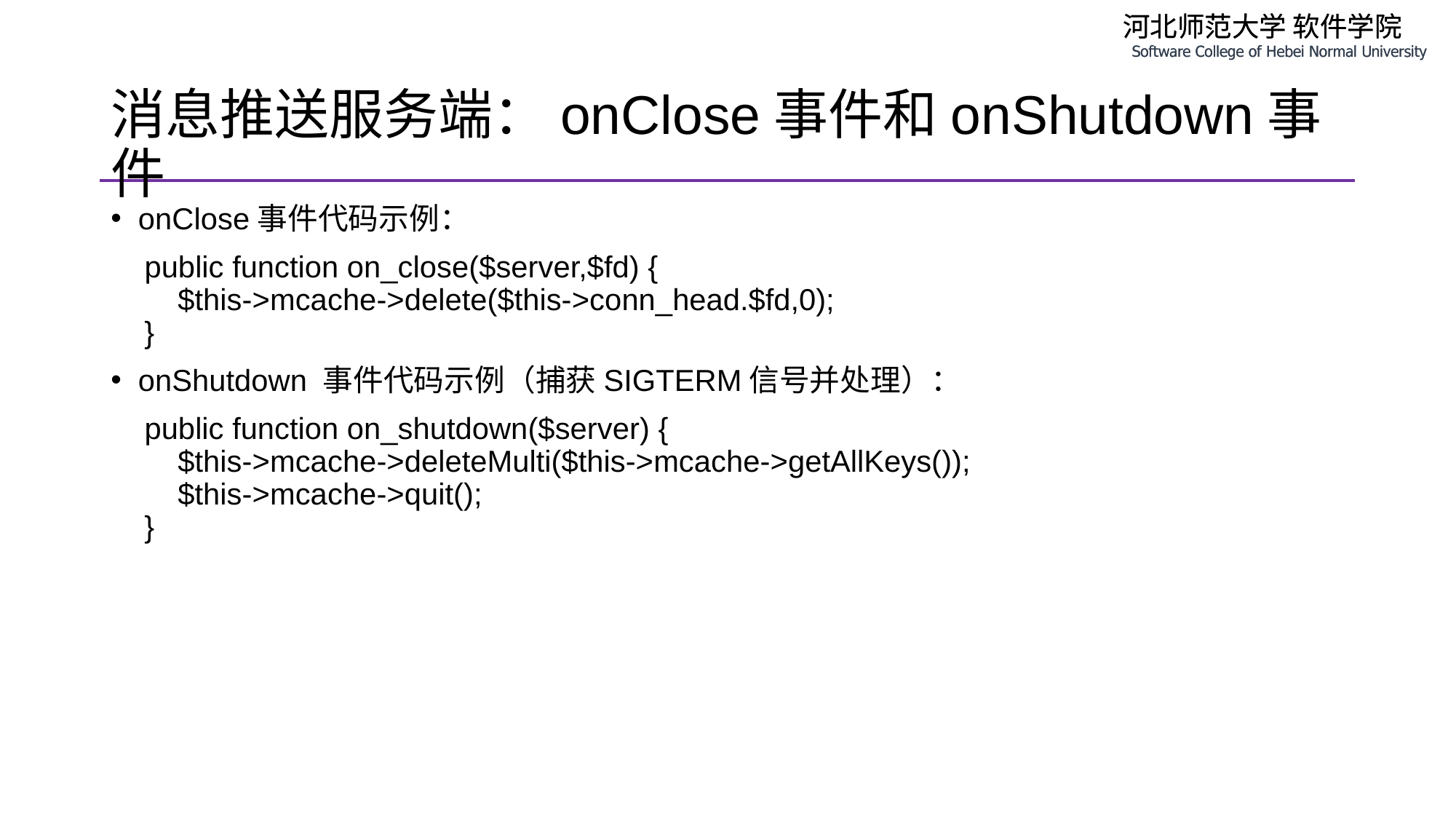

# 消息推送服务端：onClose事件和onShutdown事件
onClose事件代码示例：
    public function on_close($server,$fd) {
        $this->mcache->delete($this->conn_head.$fd,0);
    }
onShutdown 事件代码示例（捕获SIGTERM信号并处理）：
    public function on_shutdown($server) {
        $this->mcache->deleteMulti($this->mcache->getAllKeys());
        $this->mcache->quit();
    }